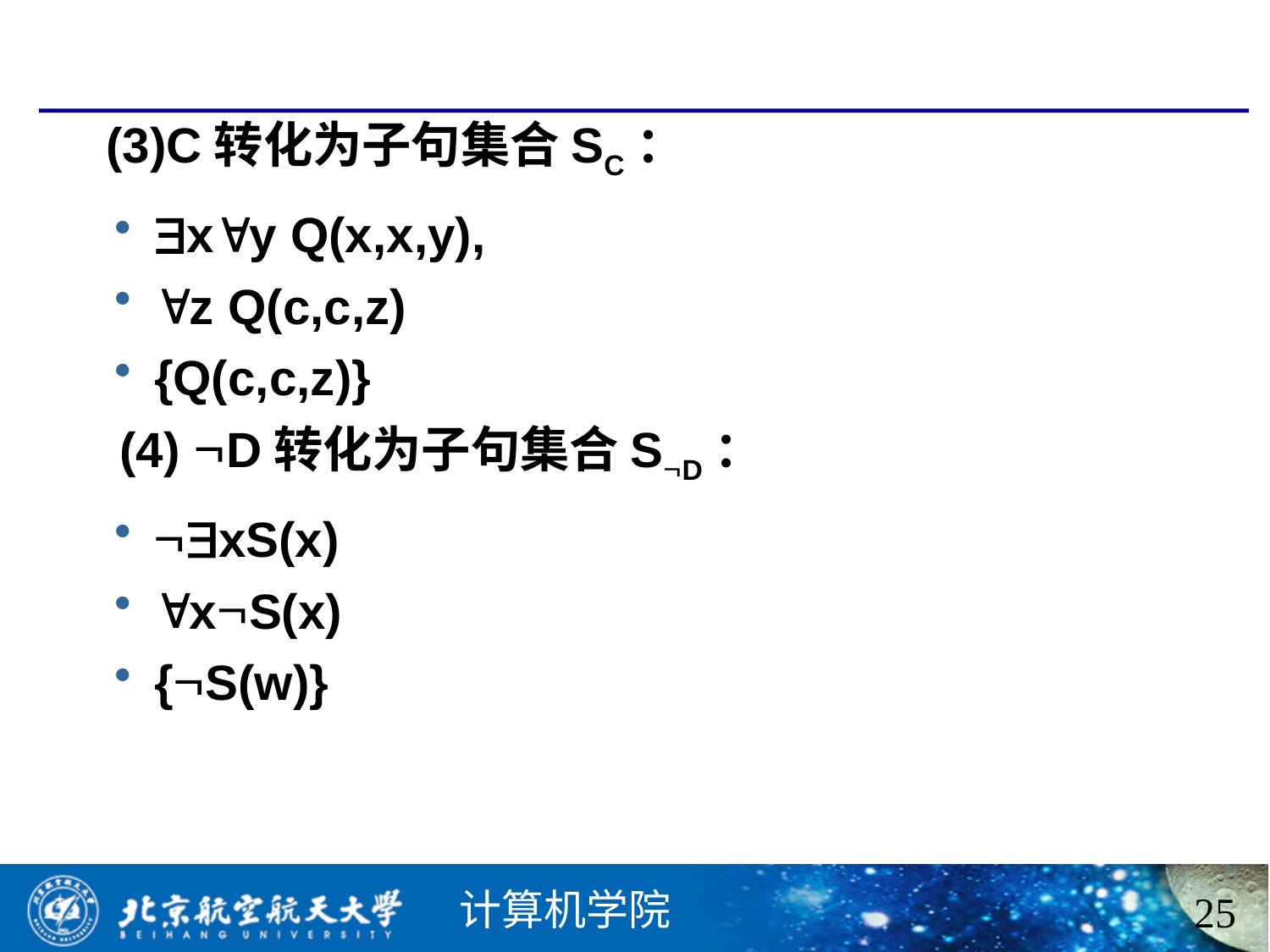

#
    (3)C转化为子句集合SC：
∃x∀y Q(x,x,y),
∀z Q(c,c,z)
{Q(c,c,z)}
     (4) ¬D转化为子句集合S¬D：
¬∃xS(x)
∀x¬S(x)
{¬S(w)}